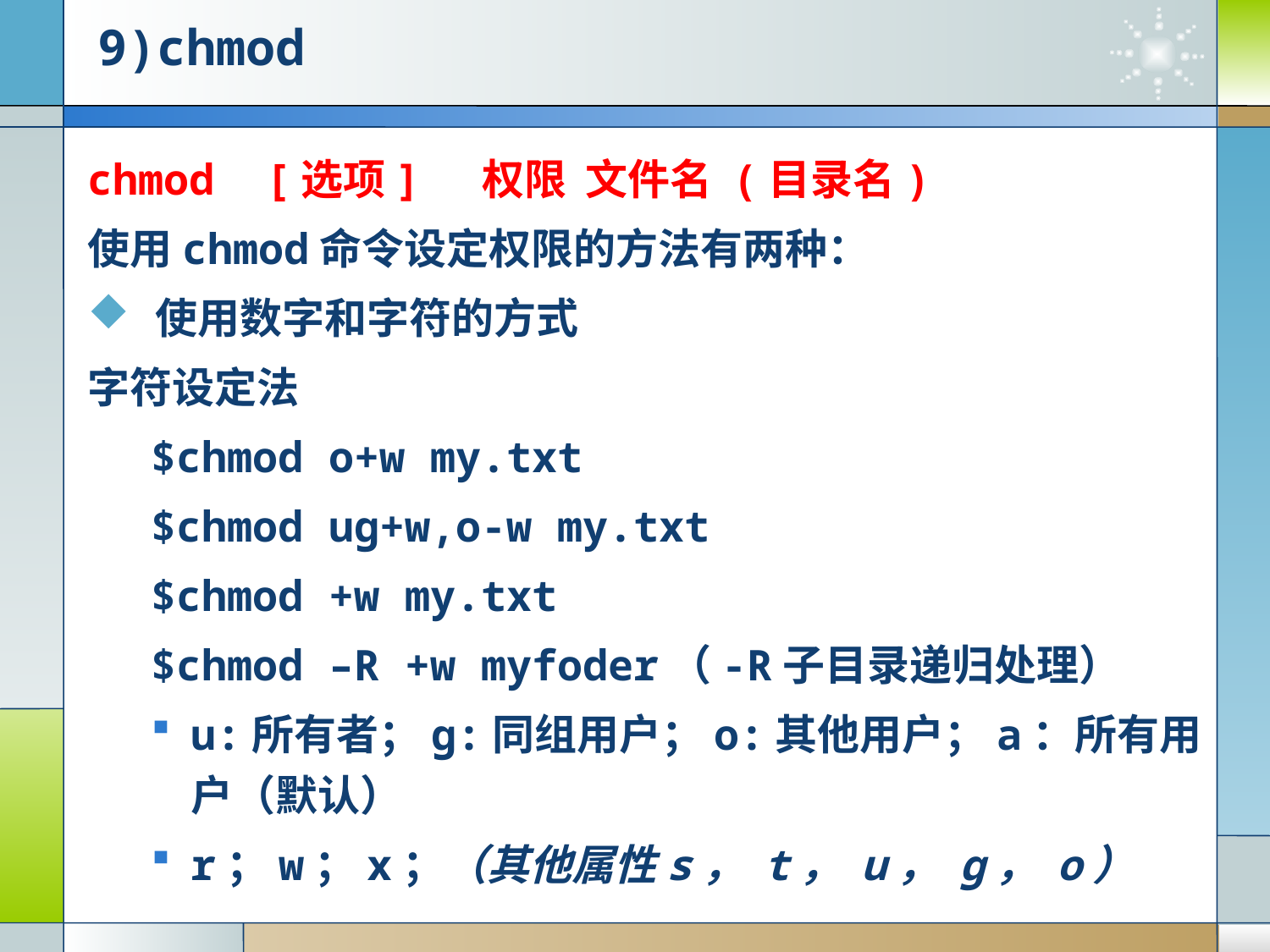

# 9)chmod
chmod  [选项]  权限  文件名 (目录名)
使用chmod命令设定权限的方法有两种：
 使用数字和字符的方式
字符设定法
$chmod o+w my.txt
$chmod ug+w,o-w my.txt
$chmod +w my.txt
$chmod –R +w myfoder（-R子目录递归处理）
u:所有者；g:同组用户；o:其他用户；a：所有用户（默认）
r；w；x；（其他属性s， t， u， g， o）
57